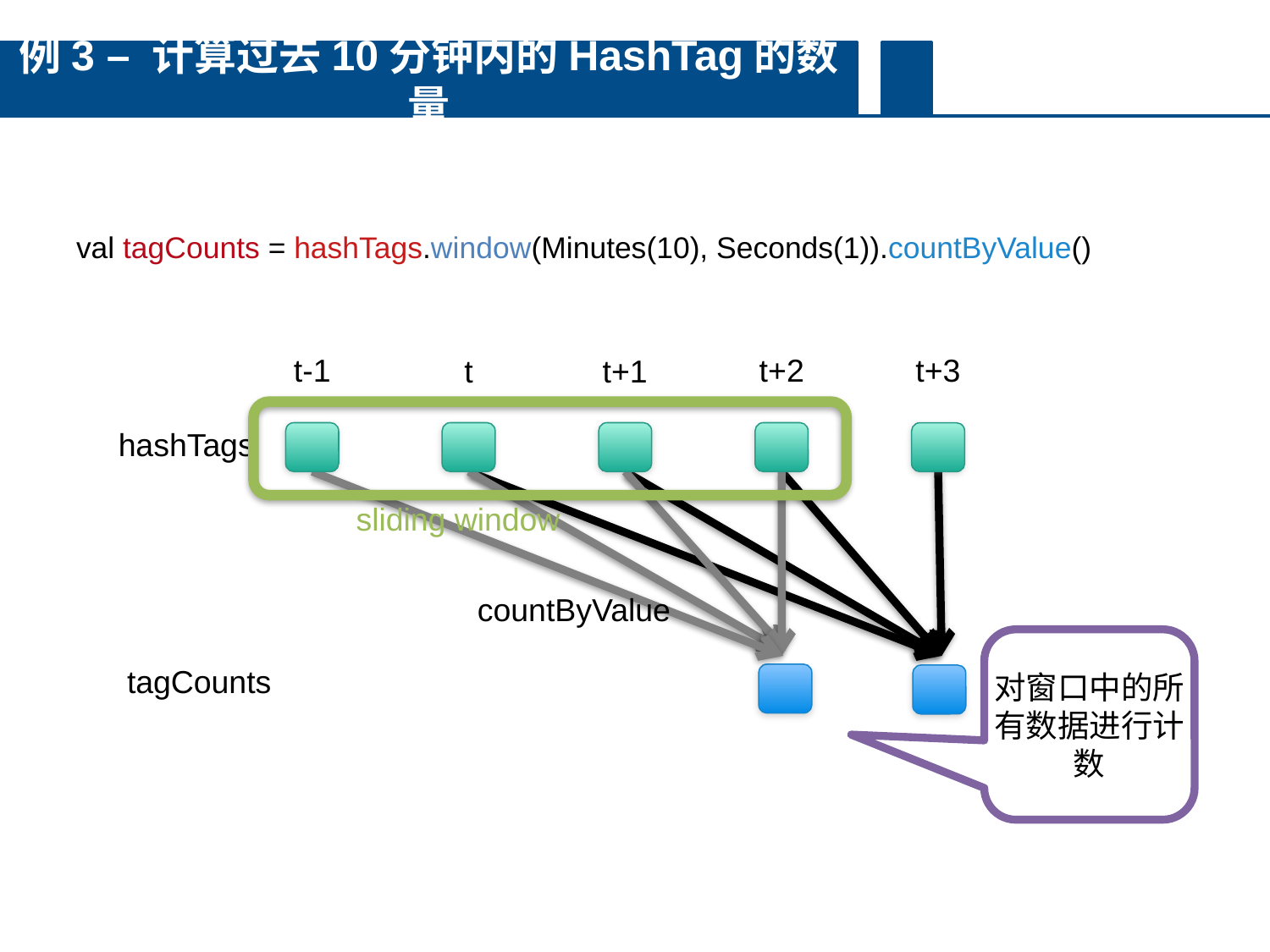

例3 – 计算过去10分钟内的HashTag的数量

val tagCounts = hashTags.window(Minutes(10), Seconds(1)).countByValue()

t-1
t+2
t+3
t
t+1
hashTags

sliding window
countByValue
对窗口中的所有数据进行计数
tagCounts